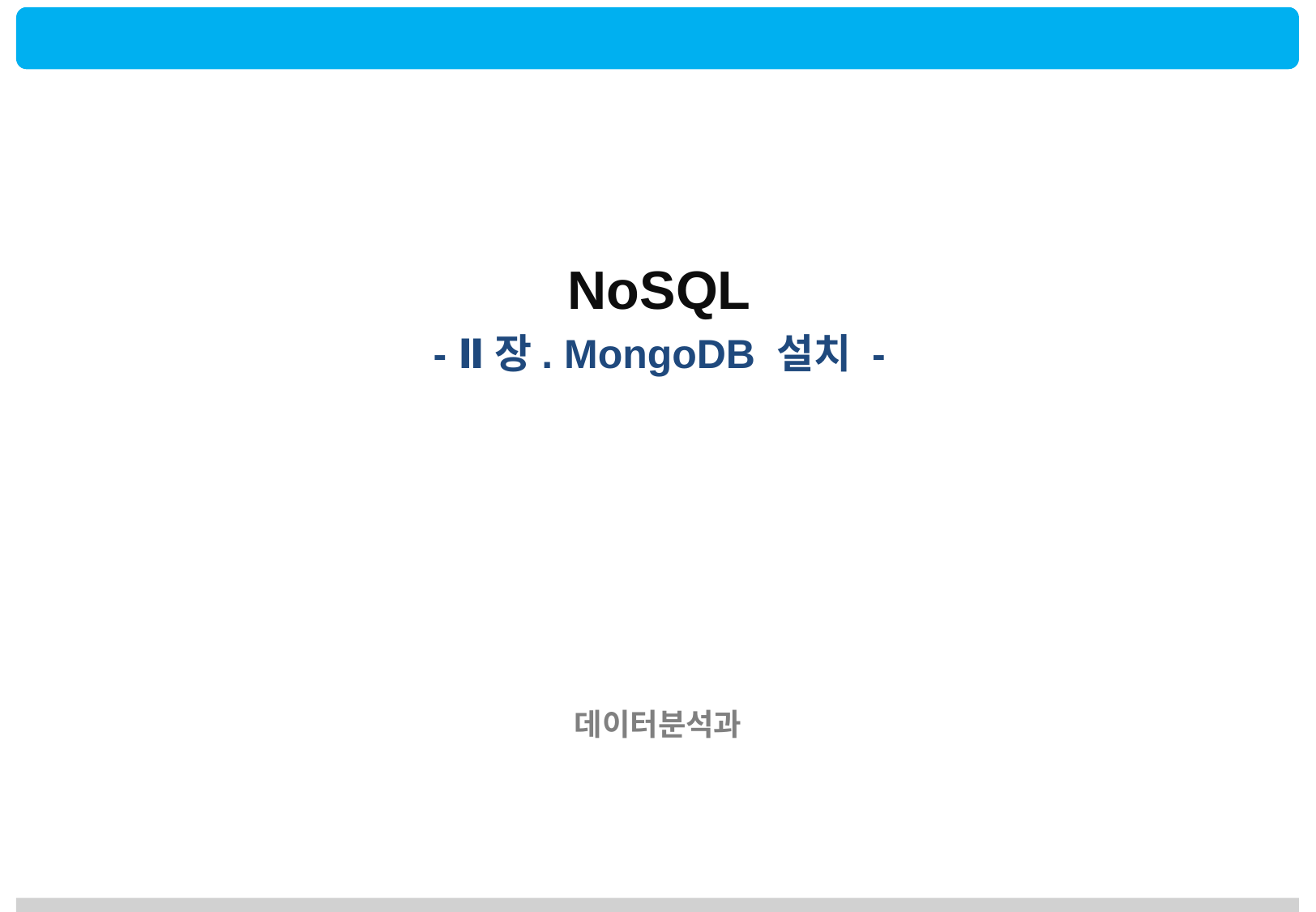

NoSQL
- Ⅱ장. MongoDB 설치 -
데이터분석과